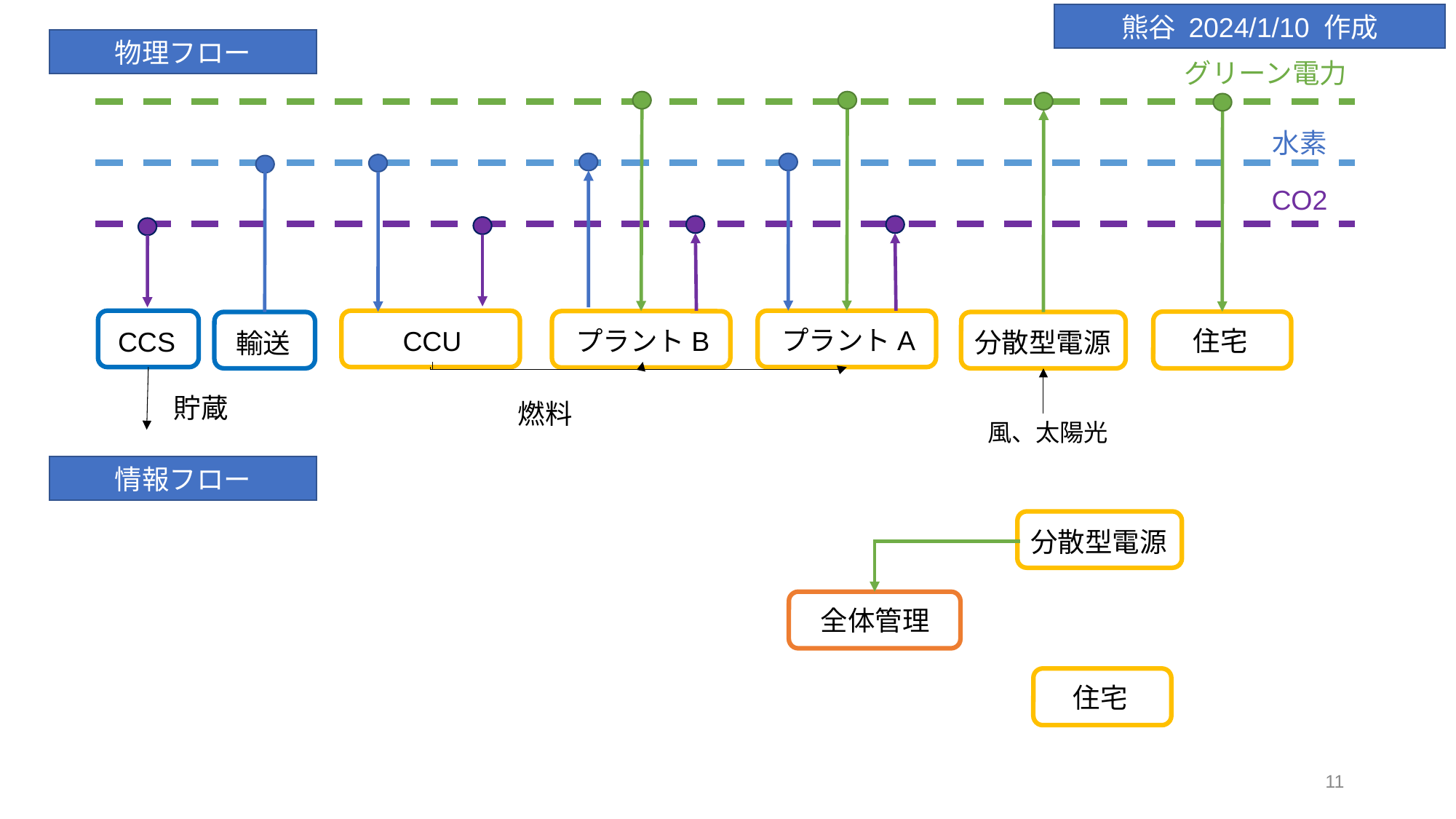

熊谷 2024/1/10 作成
物理フロー
グリーン電力

水素

CO2

プラントA
プラントB
住宅
CCU
CCS
分散型電源
輸送
貯蔵
燃料
風、太陽光
情報フロー

分散型電源

全体管理

住宅
11